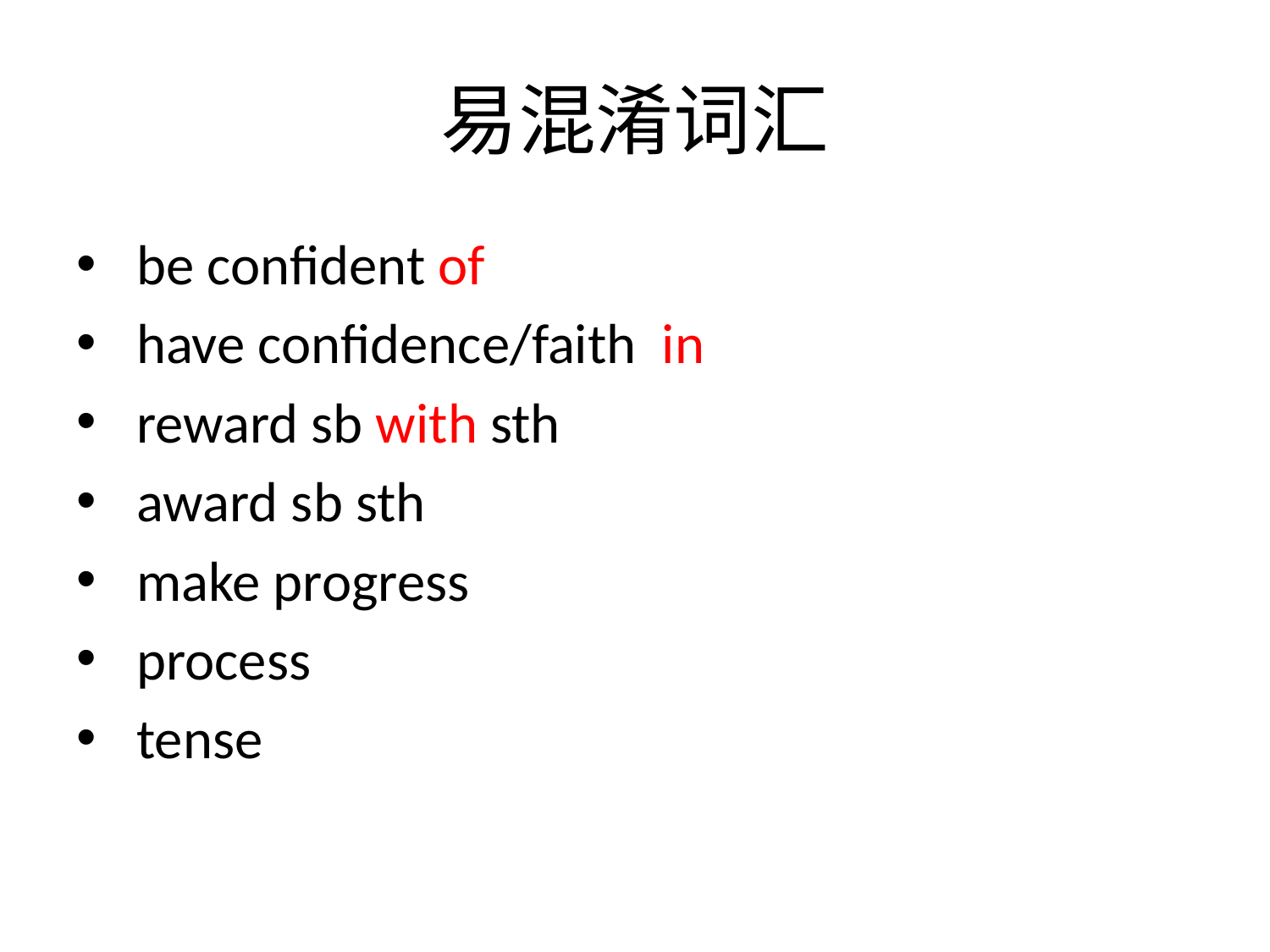

# 易混淆词汇
 be confident of
 have confidence/faith  in
 reward sb with sth
 award sb sth
 make progress
 process
 tense